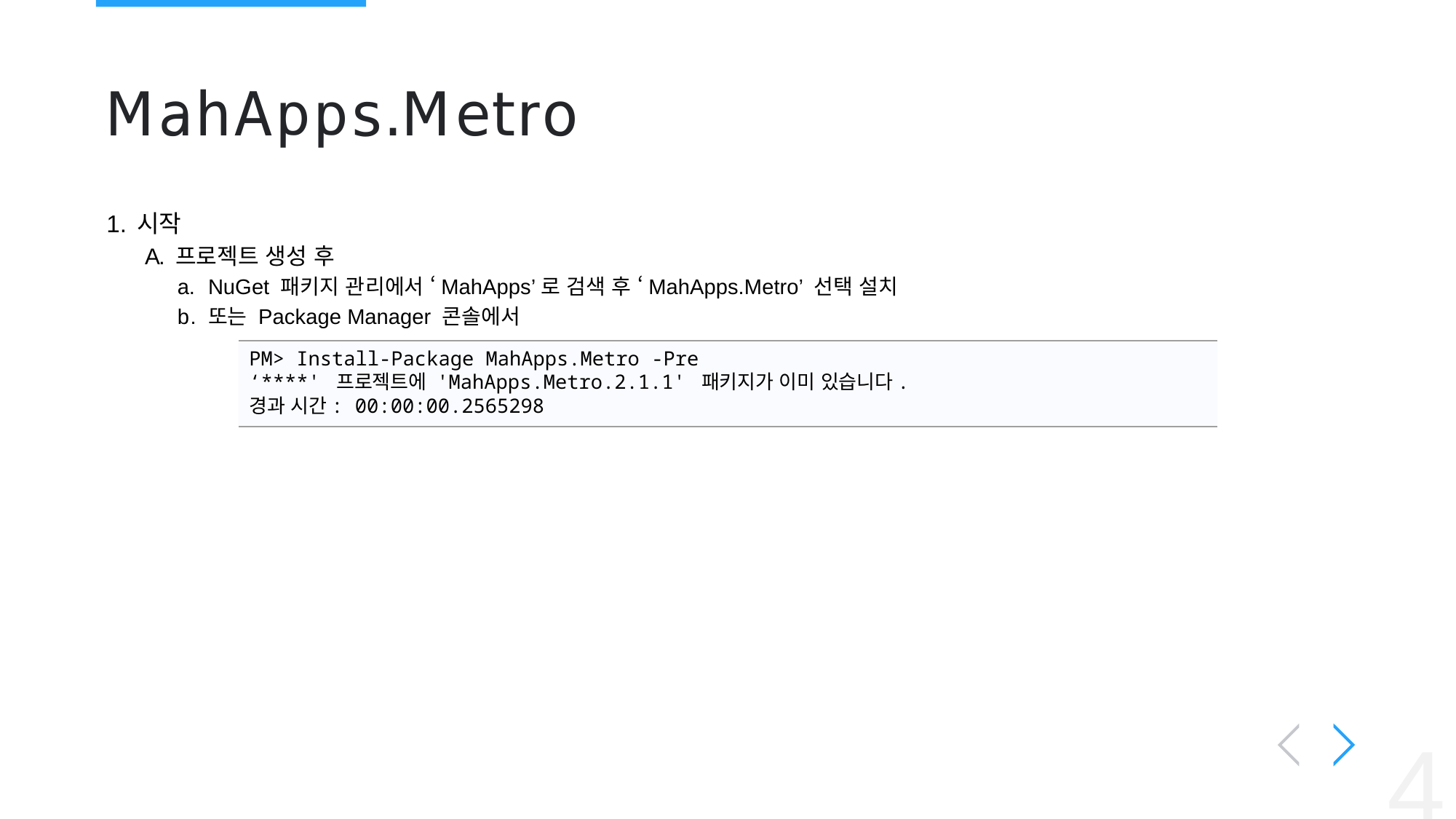

# MahApps.Metro
시작
프로젝트 생성 후
NuGet 패키지 관리에서 ‘MahApps’로 검색 후 ‘MahApps.Metro’ 선택 설치
또는 Package Manager 콘솔에서

PM> Install-Package MahApps.Metro -Pre
‘****' 프로젝트에 'MahApps.Metro.2.1.1' 패키지가 이미 있습니다.
경과 시간: 00:00:00.2565298
4